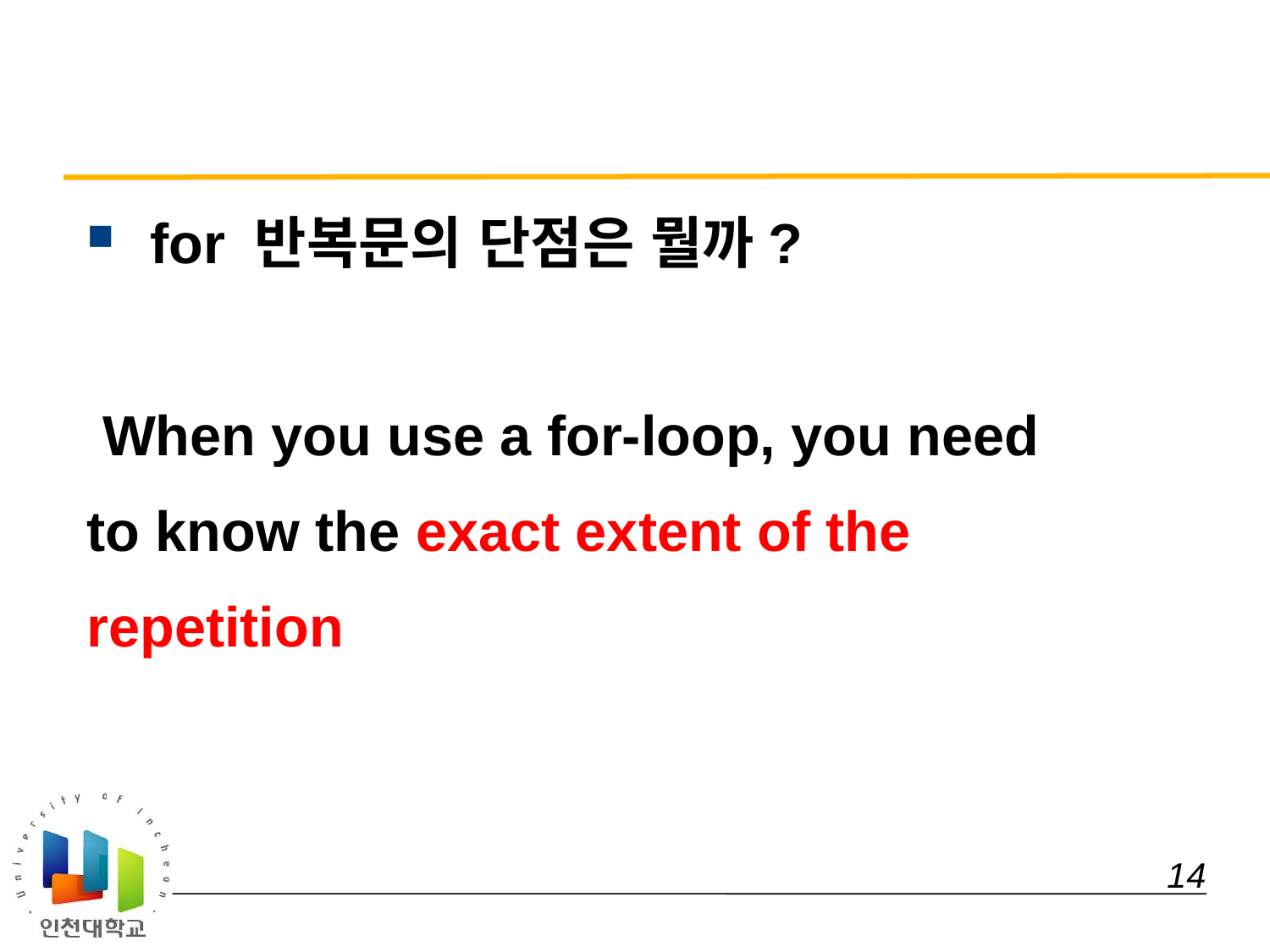

#
 for 반복문의 단점은 뭘까?

 When you use a for-loop, you need
to know the exact extent of the
repetition
 14